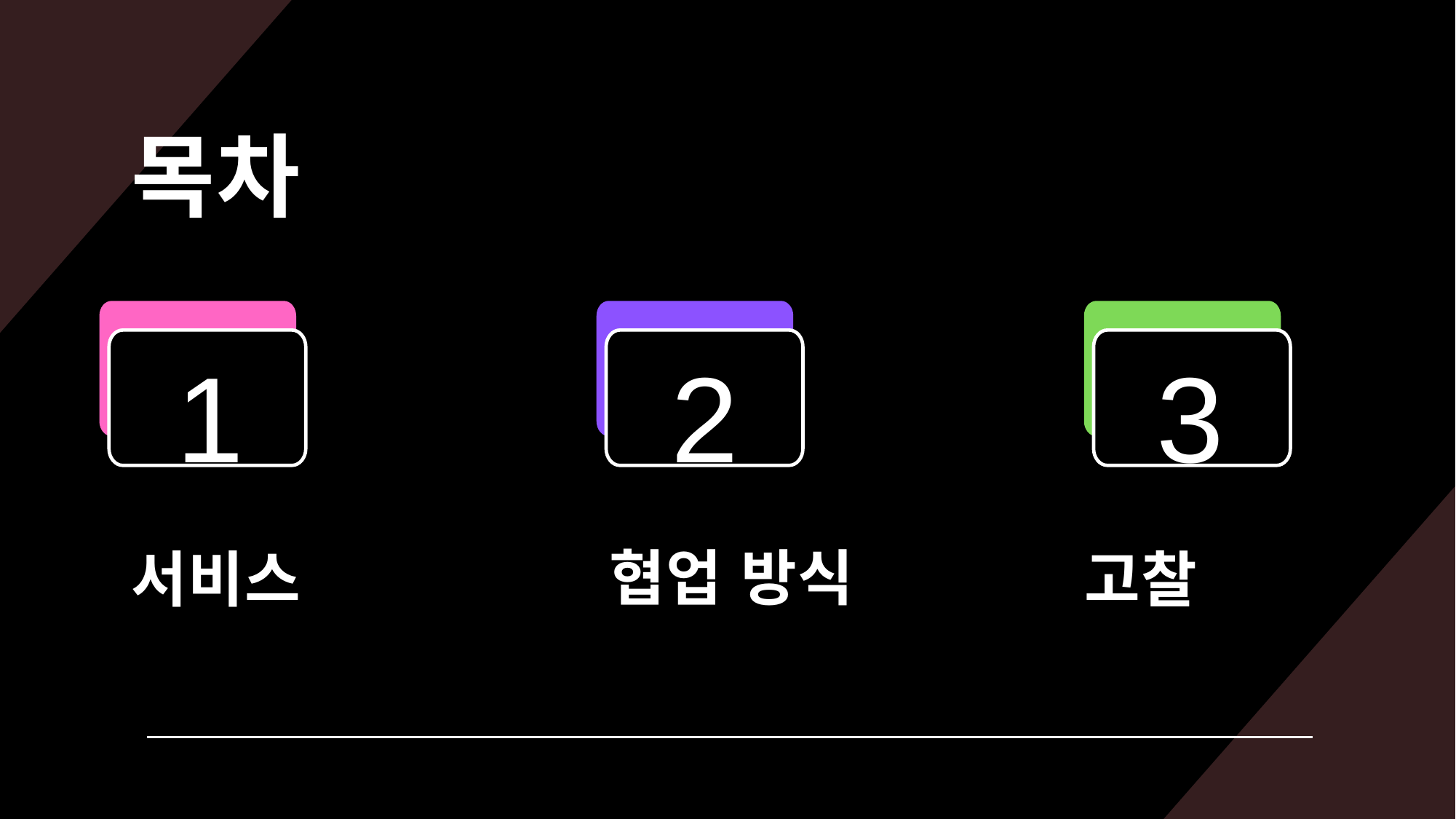

# 목차

1
2
3

협업 방식
서비스
고찰